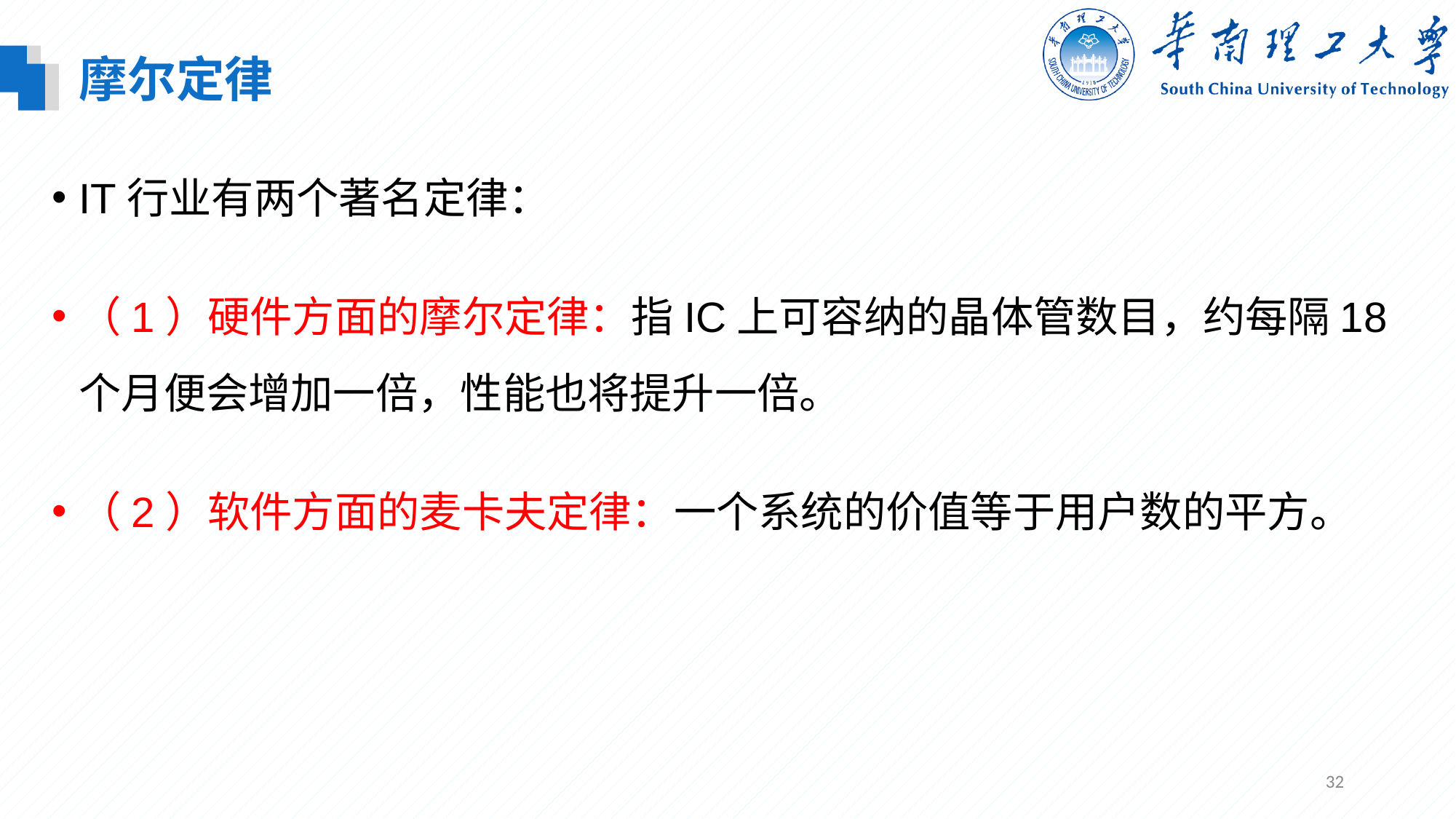

摩尔定律
IT行业有两个著名定律：
（1）硬件方面的摩尔定律：指IC上可容纳的晶体管数目，约每隔18个月便会增加一倍，性能也将提升一倍。
（2）软件方面的麦卡夫定律：一个系统的价值等于用户数的平方。
32